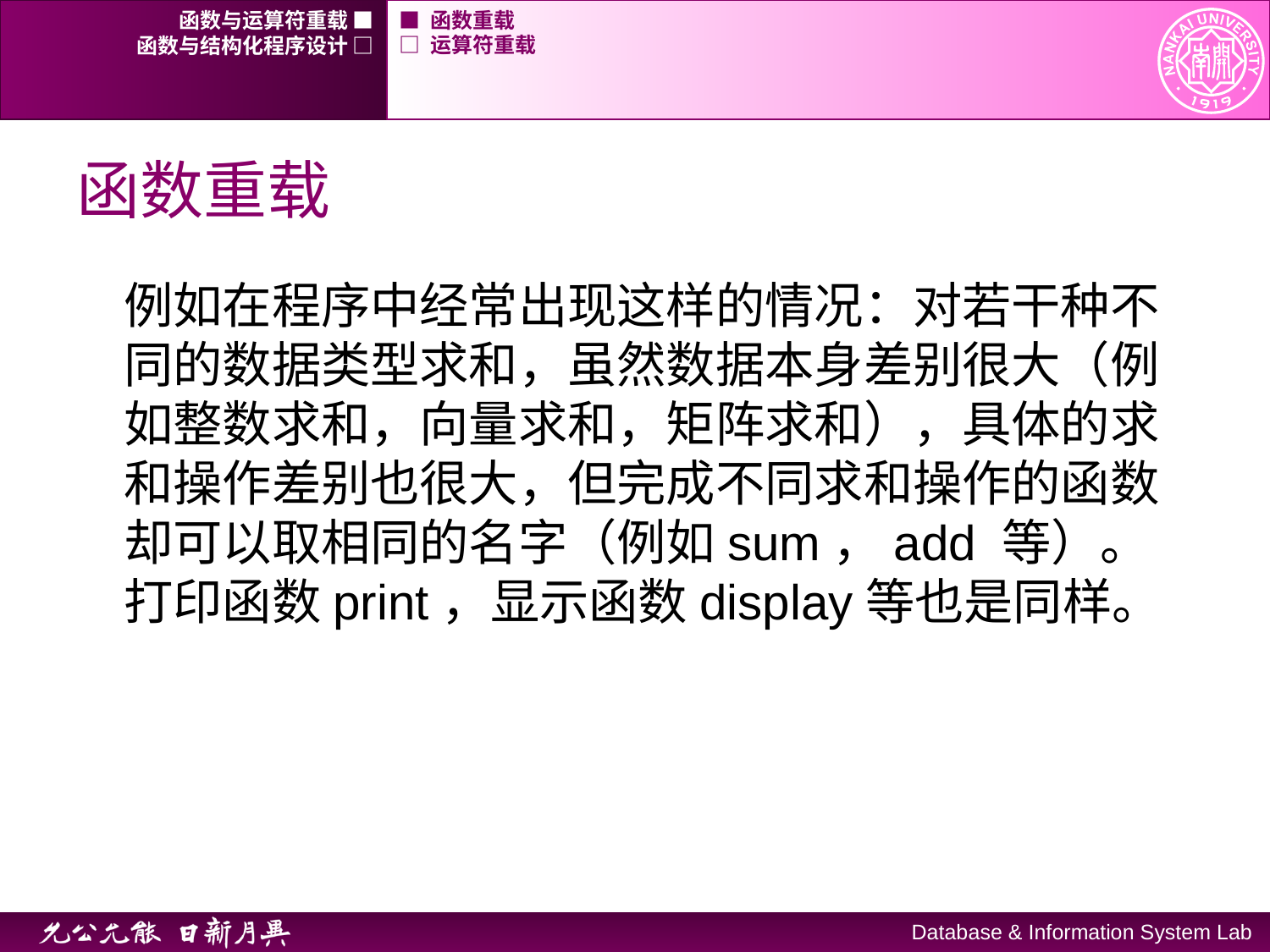

函数与运算符重载 ■
■ 函数重载
函数与结构化程序设计 □
□ 运算符重载

# 函数重载
例如在程序中经常出现这样的情况：对若干种不同的数据类型求和，虽然数据本身差别很大（例如整数求和，向量求和，矩阵求和），具体的求和操作差别也很大，但完成不同求和操作的函数却可以取相同的名字（例如sum，add 等）。打印函数print，显示函数display等也是同样。